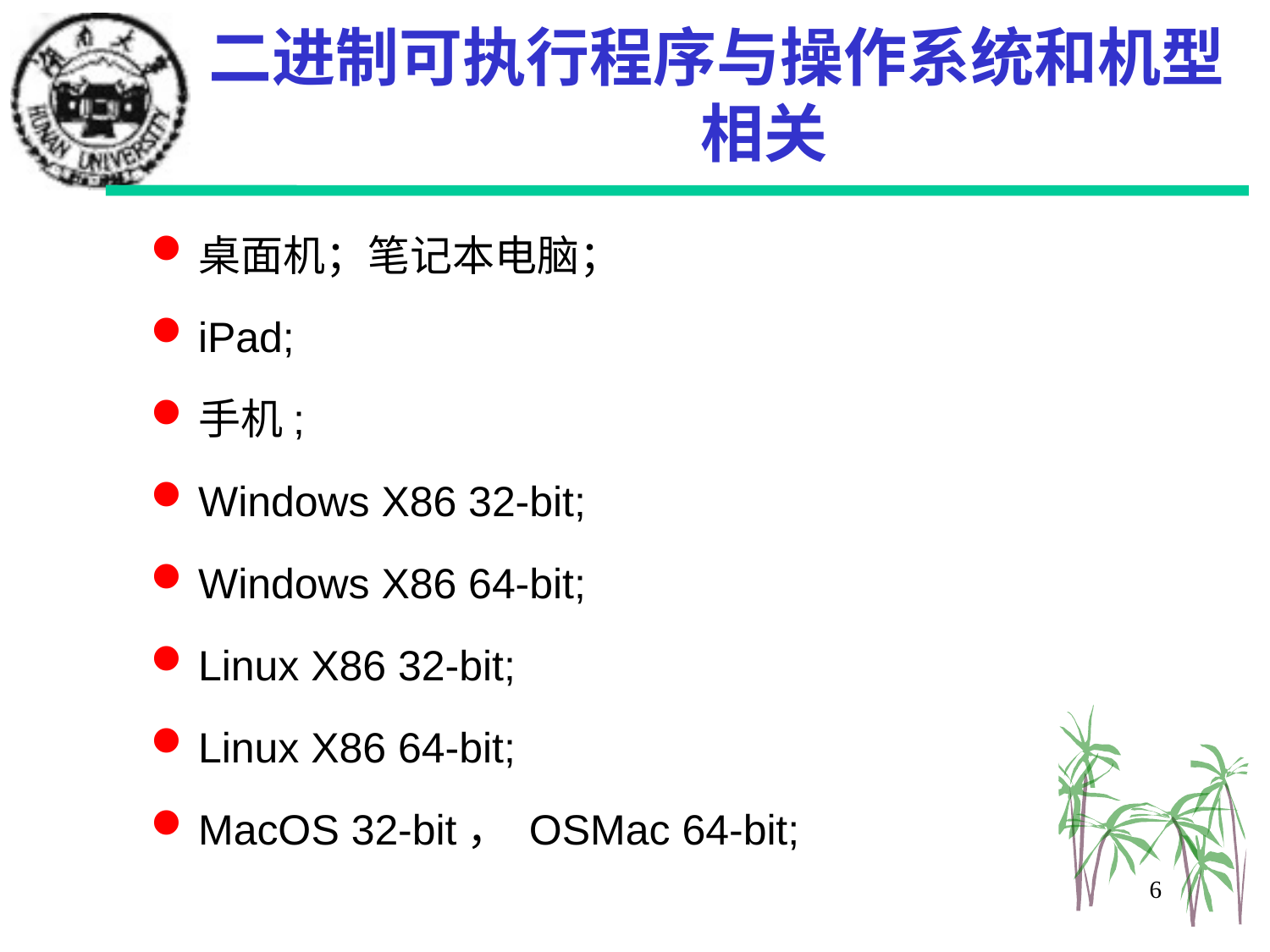

# 二进制可执行程序与操作系统和机型相关
桌面机；笔记本电脑；
iPad;
手机;
Windows X86 32-bit;
Windows X86 64-bit;
Linux X86 32-bit;
Linux X86 64-bit;
MacOS 32-bit， OSMac 64-bit;
6